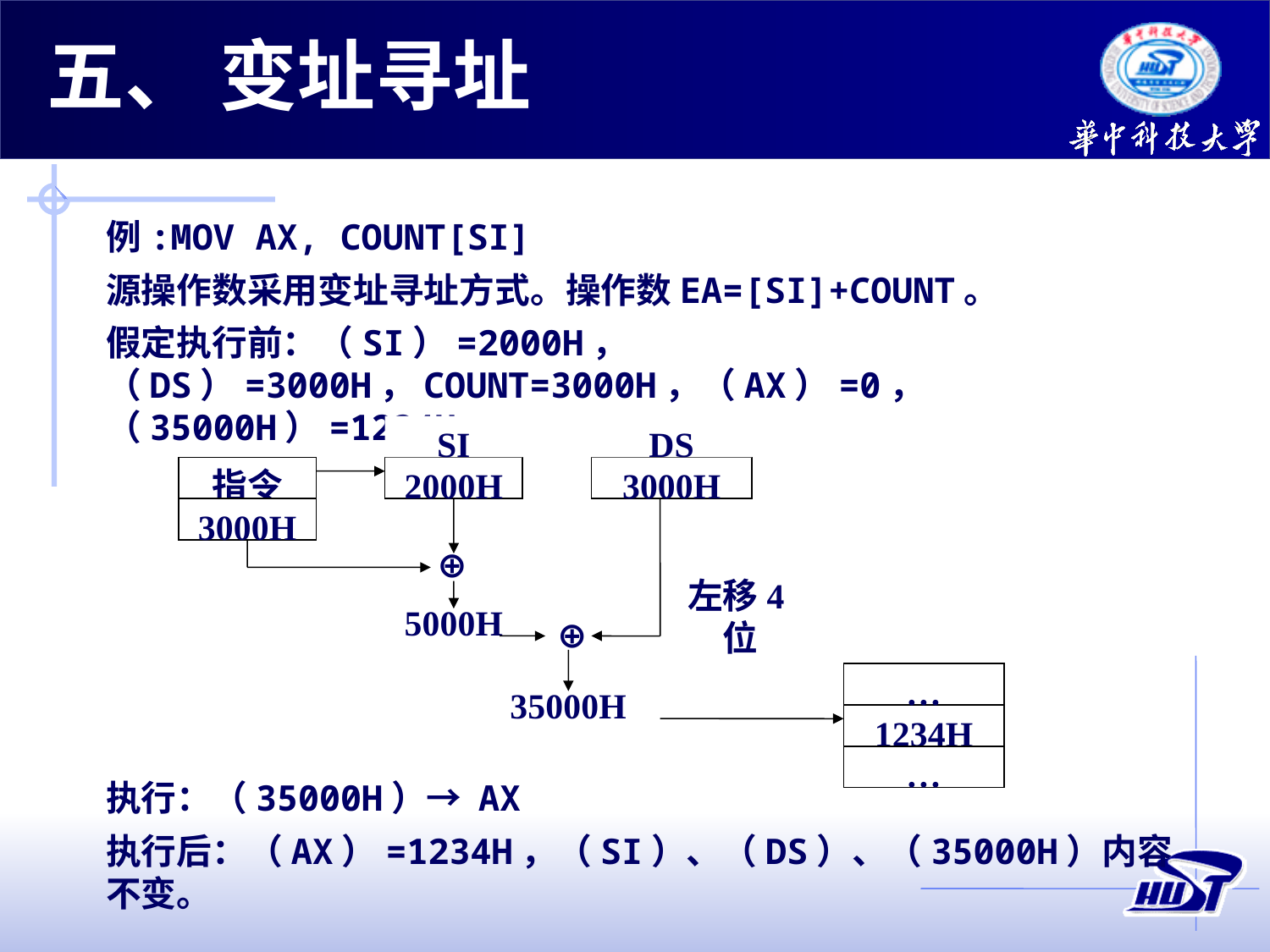

五、 变址寻址

例:MOV AX, COUNT[SI]
源操作数采用变址寻址方式。操作数EA=[SI]+COUNT。
假定执行前：（SI）=2000H，（DS）=3000H，COUNT=3000H，（AX）=0，（35000H）=1234H。

执行：（35000H）→ AX
执行后：（AX）=1234H，（SI）、（DS）、（35000H）内容不变。
SI

DS

指令

2000H

3000H

3000H

⊕

左移4位

5000H

⊕

…

35000H

1234H

…